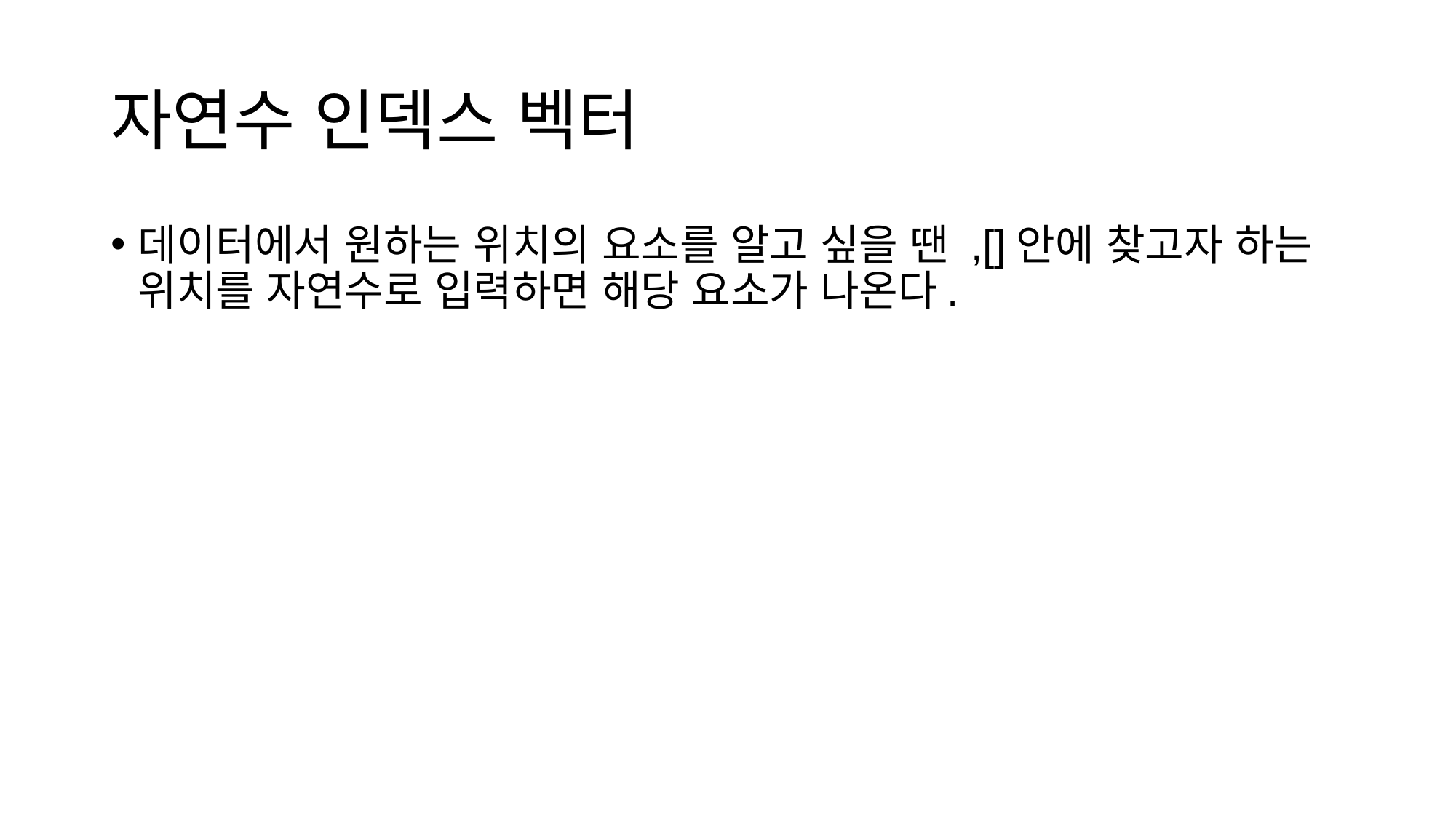

# 자연수 인덱스 벡터
데이터에서 원하는 위치의 요소를 알고 싶을 땐 ,[]안에 찾고자 하는 위치를 자연수로 입력하면 해당 요소가 나온다.